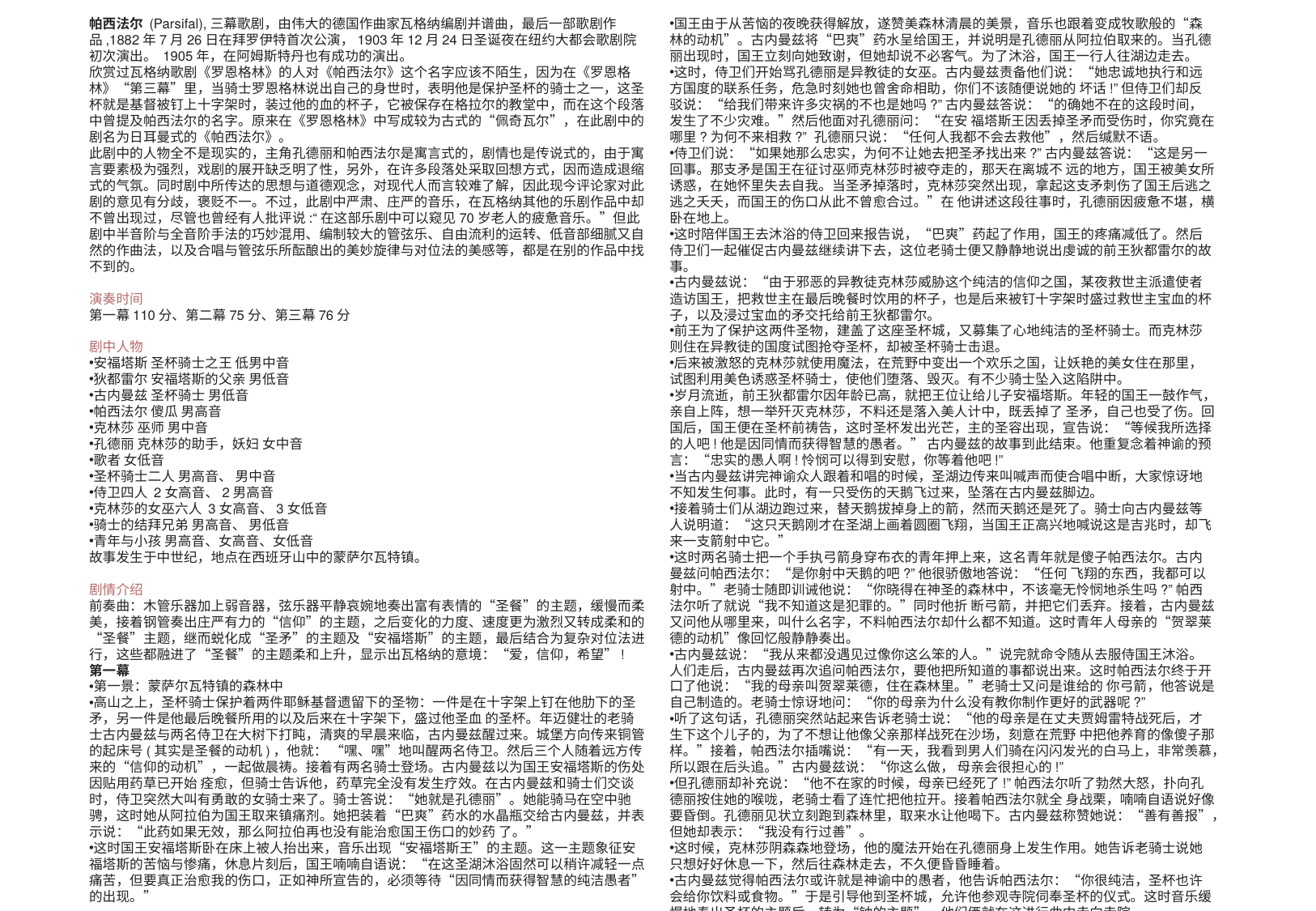

帕西法尔 (Parsifal),三幕歌剧，由伟大的德国作曲家瓦格纳编剧并谱曲，最后一部歌剧作品,1882年7月26日在拜罗伊特首次公演，1903年12月24日圣诞夜在纽约大都会歌剧院初次演出。 1905年，在阿姆斯特丹也有成功的演出。
欣赏过瓦格纳歌剧《罗恩格林》的人对《帕西法尔》这个名字应该不陌生，因为在《罗恩格林》“第三幕”里，当骑士罗恩格林说出自己的身世时，表明他是保护圣杯的骑士之一，这圣杯就是基督被钉上十字架时，装过他的血的杯子，它被保存在格拉尔的教堂中，而在这个段落中曾提及帕西法尔的名字。原来在《罗恩格林》中写成较为古式的“佩奇瓦尔”，在此剧中的剧名为日耳曼式的《帕西法尔》。
此剧中的人物全不是现实的，主角孔德丽和帕西法尔是寓言式的，剧情也是传说式的，由于寓言要素极为强烈，戏剧的展开缺乏明了性，另外，在许多段落处采取回想方式，因而造成退缩式的气氛。同时剧中所传达的思想与道德观念，对现代人而言较难了解，因此现今评论家对此剧的意见有分歧，褒贬不一。不过，此剧中严肃、庄严的音乐，在瓦格纳其他的乐剧作品中却不曾出现过，尽管也曾经有人批评说:“在这部乐剧中可以窥见70岁老人的疲惫音乐。”但此剧中半音阶与全音阶手法的巧妙混用、编制较大的管弦乐、自由流利的运转、低音部细腻又自然的作曲法，以及合唱与管弦乐所酝酿出的美妙旋律与对位法的美感等，都是在别的作品中找不到的。

演奏时间
第一幕110分、第二幕75分、第三幕76分

剧中人物
安福塔斯 圣杯骑士之王 低男中音
狄都雷尔 安福塔斯的父亲 男低音
古内曼兹 圣杯骑士 男低音
帕西法尔 傻瓜 男高音
克林莎 巫师 男中音
孔德丽 克林莎的助手，妖妇 女中音
歌者 女低音
圣杯骑士二人 男高音、 男中音
侍卫四人 2女高音、2男高音
克林莎的女巫六人 3女高音、3女低音
骑士的结拜兄弟 男高音、 男低音
青年与小孩 男高音、女高音、女低音
故事发生于中世纪，地点在西班牙山中的蒙萨尔瓦特镇。

剧情介绍
前奏曲：木管乐器加上弱音器，弦乐器平静哀婉地奏出富有表情的“圣餐”的主题，缓慢而柔美，接着钢管奏出庄严有力的“信仰”的主题，之后变化的力度、速度更为激烈又转成柔和的“圣餐”主题，继而蜕化成“圣矛”的主题及“安福塔斯”的主题，最后结合为复杂对位法进行，这些都融进了“圣餐”的主题柔和上升，显示出瓦格纳的意境：“爱，信仰，希望”!
第一幕
第一景：蒙萨尔瓦特镇的森林中
高山之上，圣杯骑士保护着两件耶稣基督遗留下的圣物：一件是在十字架上钉在他肋下的圣矛，另一件是他最后晚餐所用的以及后来在十字架下，盛过他圣血 的圣杯。年迈健壮的老骑士古内曼兹与两名侍卫在大树下打盹，清爽的早晨来临，古内曼兹醒过来。城堡方向传来铜管的起床号(其实是圣餐的动机)，他就： “嘿、嘿”地叫醒两名侍卫。然后三个人随着远方传来的“信仰的动机”，一起做晨祷。接着有两名骑士登场。古内曼兹以为国王安福塔斯的伤处因贴用药草已开始 痊愈，但骑士告诉他，药草完全没有发生疗效。在古内曼兹和骑士们交谈时，侍卫突然大叫有勇敢的女骑士来了。骑士答说：“她就是孔德丽”。她能骑马在空中驰 骋，这时她从阿拉伯为国王取来镇痛剂。她把装着“巴爽”药水的水晶瓶交给古内曼兹，并表示说：“此药如果无效，那么阿拉伯再也没有能治愈国王伤口的妙药 了。”
这时国王安福塔斯卧在床上被人抬出来，音乐出现“安福塔斯王”的主题。这一主题象征安福塔斯的苦恼与惨痛，休息片刻后，国王喃喃自语说：“在这圣湖沐浴固然可以稍许减轻一点痛苦，但要真正治愈我的伤口，正如神所宣告的，必须等待“因同情而获得智慧的纯洁愚者”的出现。”

国王由于从苦恼的夜晚获得解放，遂赞美森林清晨的美景，音乐也跟着变成牧歌般的“森林的动机”。古内曼兹将“巴爽”药水呈给国王，并说明是孔德丽从阿拉伯取来的。当孔德丽出现时，国王立刻向她致谢，但她却说不必客气。为了沐浴，国王一行人往湖边走去。
这时，侍卫们开始骂孔德丽是异教徒的女巫。古内曼兹责备他们说：“她忠诚地执行和远方国度的联系任务，危急时刻她也曾舍命相助，你们不该随便说她的 坏话!”但侍卫们却反驳说：“给我们带来许多灾祸的不也是她吗?”古内曼兹答说：“的确她不在的这段时间，发生了不少灾难。”然后他面对孔德丽问：“在安 福塔斯王因丢掉圣矛而受伤时，你究竟在哪里?为何不来相救?” 孔德丽只说：“任何人我都不会去救他”，然后缄默不语。
侍卫们说：“如果她那么忠实，为何不让她去把圣矛找出来?”古内曼兹答说：“这是另一回事。那支矛是国王在征讨巫师克林莎时被夺走的，那天在离城不 远的地方，国王被美女所诱惑，在她怀里失去自我。当圣矛掉落时，克林莎突然出现，拿起这支矛刺伤了国王后逃之逃之夭夭，而国王的伤口从此不曾愈合过。”在 他讲述这段往事时，孔德丽因疲惫不堪，横卧在地上。
这时陪伴国王去沐浴的侍卫回来报告说，“巴爽”药起了作用，国王的疼痛减低了。然后侍卫们一起催促古内曼兹继续讲下去，这位老骑士便又静静地说出虔诚的前王狄都雷尔的故事。
古内曼兹说：“由于邪恶的异教徒克林莎威胁这个纯洁的信仰之国，某夜救世主派遣使者造访国王，把救世主在最后晚餐时饮用的杯子，也是后来被钉十字架时盛过救世主宝血的杯子，以及浸过宝血的矛交托给前王狄都雷尔。
前王为了保护这两件圣物，建盖了这座圣杯城，又募集了心地纯洁的圣杯骑士。而克林莎则住在异教徒的国度试图抢夺圣杯，却被圣杯骑士击退。
后来被激怒的克林莎就使用魔法，在荒野中变出一个欢乐之国，让妖艳的美女住在那里，试图利用美色诱惑圣杯骑士，使他们堕落、毁灭。有不少骑士坠入这陷阱中。
岁月流逝，前王狄都雷尔因年龄已高，就把王位让给儿子安福塔斯。年轻的国王一鼓作气，亲自上阵，想一举歼灭克林莎，不料还是落入美人计中，既丢掉了 圣矛，自己也受了伤。回国后，国王便在圣杯前祷告，这时圣杯发出光芒，主的圣容出现，宣告说：“等候我所选择的人吧!他是因同情而获得智慧的愚者。” 古内曼兹的故事到此结束。他重复念着神谕的预言：“忠实的愚人啊!怜悯可以得到安慰，你等着他吧!”
当古内曼兹讲完神谕众人跟着和唱的时候，圣湖边传来叫喊声而使合唱中断，大家惊讶地不知发生何事。此时，有一只受伤的天鹅飞过来，坠落在古内曼兹脚边。
接着骑士们从湖边跑过来，替天鹅拔掉身上的箭，然而天鹅还是死了。骑士向古内曼兹等人说明道：“这只天鹅刚才在圣湖上画着圆圈飞翔，当国王正高兴地喊说这是吉兆时，却飞来一支箭射中它。”
这时两名骑士把一个手执弓箭身穿布衣的青年押上来，这名青年就是傻子帕西法尔。古内曼兹问帕西法尔：“是你射中天鹅的吧?”他很骄傲地答说：“任何 飞翔的东西，我都可以射中。”老骑士随即训诫他说：“你晓得在神圣的森林中，不该毫无怜悯地杀生吗?”帕西法尔听了就说“我不知道这是犯罪的。”同时他折 断弓箭，并把它们丢弃。接着，古内曼兹又问他从哪里来，叫什么名字，不料帕西法尔却什么都不知道。这时青年人母亲的“贺翠莱德的动机”像回忆般静静奏出。
古内曼兹说：“我从来都没遇见过像你这么笨的人。”说完就命令随从去服侍国王沐浴。 人们走后，古内曼兹再次追问帕西法尔，要他把所知道的事都说出来。这时帕西法尔终于开口了他说：“我的母亲叫贺翠莱德，住在森林里。”老骑士又问是谁给的 你弓箭，他答说是自己制造的。老骑士惊讶地问：“你的母亲为什么没有教你制作更好的武器呢?”
听了这句话，孔德丽突然站起来告诉老骑士说：“他的母亲是在丈夫贾姆雷特战死后，才生下这个儿子的，为了不想让他像父亲那样战死在沙场，刻意在荒野 中把他养育的像傻子那样。”接着，帕西法尔插嘴说：“有一天，我看到男人们骑在闪闪发光的白马上，非常羡慕，所以跟在后头追。”古内曼兹说：“你这么做， 母亲会很担心的!”
但孔德丽却补充说：“他不在家的时候，母亲已经死了!”帕西法尔听了勃然大怒，扑向孔德丽按住她的喉咙，老骑士看了连忙把他拉开。接着帕西法尔就全 身战栗，喃喃自语说好像要昏倒。孔德丽见状立刻跑到森林里，取来水让他喝下。古内曼兹称赞她说：“善有善报”，但她却表示：“我没有行过善”。
这时候，克林莎阴森森地登场，他的魔法开始在孔德丽身上发生作用。她告诉老骑士说她只想好好休息一下，然后往森林走去，不久便昏昏睡着。
古内曼兹觉得帕西法尔或许就是神谕中的愚者，他告诉帕西法尔：“你很纯洁，圣杯也许会给你饮料或食物。”于是引导他到圣杯城，允许他参观寺院伺奉圣杯的仪式。这时音乐缓慢地奏出圣杯的主题后，转为“钟的主题”，他们俩就在这进行曲中走向寺院。